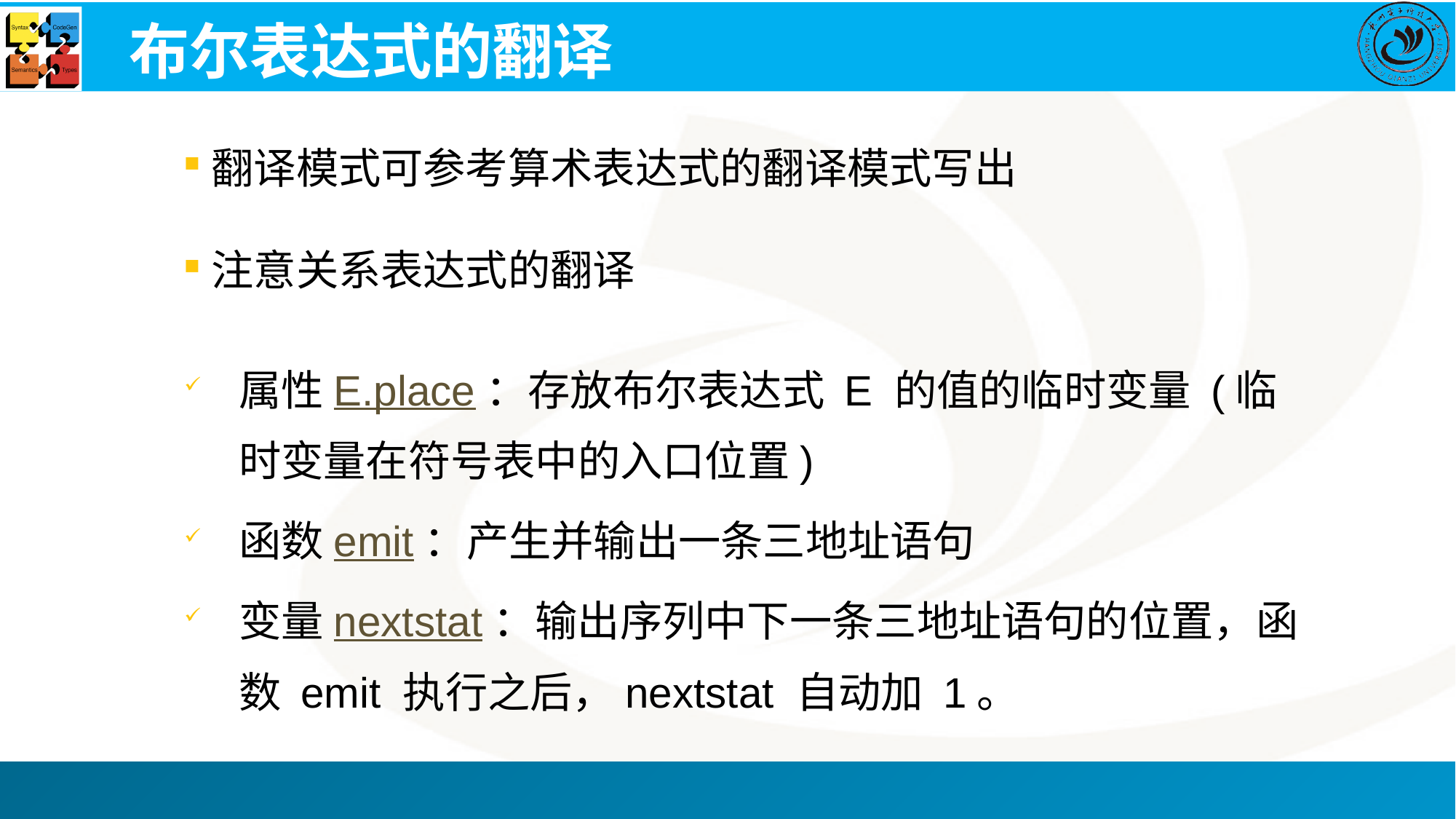

# 布尔表达式的翻译
翻译模式可参考算术表达式的翻译模式写出
注意关系表达式的翻译
属性E.place：存放布尔表达式 E 的值的临时变量 (临时变量在符号表中的入口位置)
函数emit：产生并输出一条三地址语句
变量nextstat：输出序列中下一条三地址语句的位置，函数 emit 执行之后，nextstat 自动加 1。
55